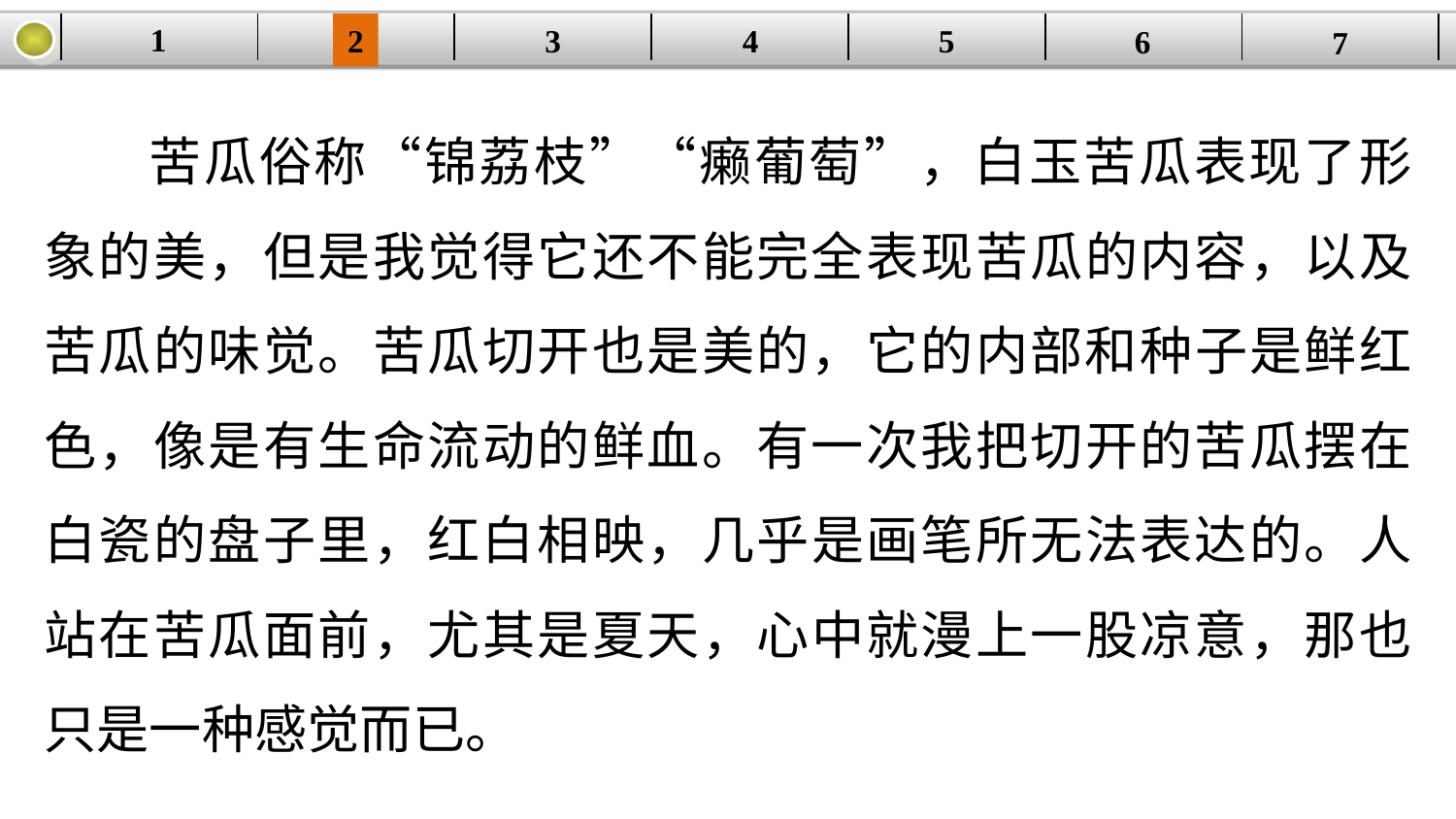

1
5
3
2
|  |  |  |  |  |  |  |
| --- | --- | --- | --- | --- | --- | --- |
4
6
7

苦瓜俗称“锦荔枝”“癞葡萄”，白玉苦瓜表现了形象的美，但是我觉得它还不能完全表现苦瓜的内容，以及苦瓜的味觉。苦瓜切开也是美的，它的内部和种子是鲜红色，像是有生命流动的鲜血。有一次我把切开的苦瓜摆在白瓷的盘子里，红白相映，几乎是画笔所无法表达的。人站在苦瓜面前，尤其是夏天，心中就漫上一股凉意，那也只是一种感觉而已。